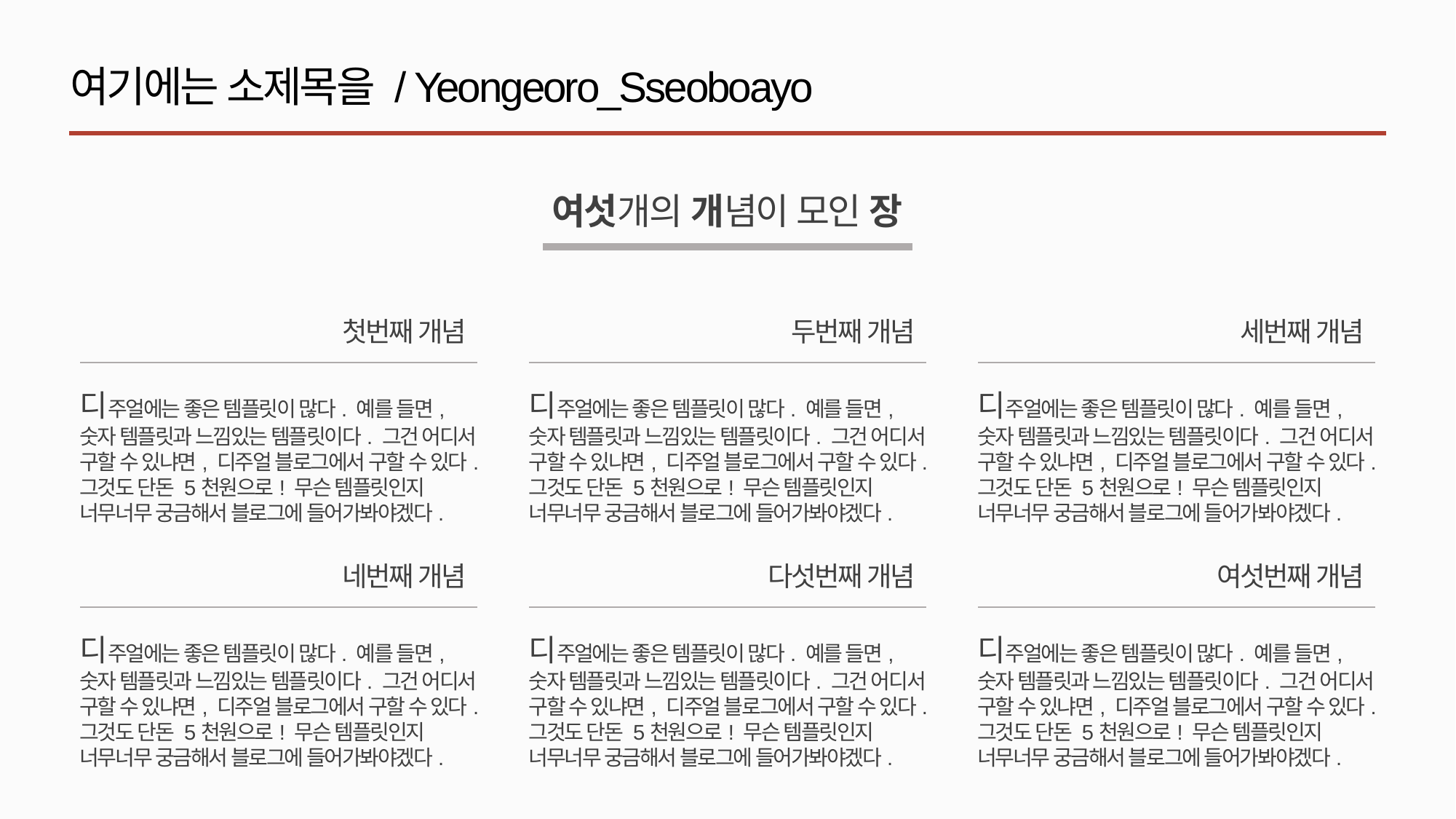

여기에는 소제목을 / Yeongeoro_Sseoboayo
여섯개의 개념이 모인 장
첫번째 개념
두번째 개념
세번째 개념
디주얼에는 좋은 템플릿이 많다. 예를 들면, 숫자 템플릿과 느낌있는 템플릿이다. 그건 어디서 구할 수 있냐면, 디주얼 블로그에서 구할 수 있다. 그것도 단돈 5천원으로! 무슨 템플릿인지 너무너무 궁금해서 블로그에 들어가봐야겠다.
디주얼에는 좋은 템플릿이 많다. 예를 들면, 숫자 템플릿과 느낌있는 템플릿이다. 그건 어디서 구할 수 있냐면, 디주얼 블로그에서 구할 수 있다. 그것도 단돈 5천원으로! 무슨 템플릿인지 너무너무 궁금해서 블로그에 들어가봐야겠다.
디주얼에는 좋은 템플릿이 많다. 예를 들면, 숫자 템플릿과 느낌있는 템플릿이다. 그건 어디서 구할 수 있냐면, 디주얼 블로그에서 구할 수 있다. 그것도 단돈 5천원으로! 무슨 템플릿인지 너무너무 궁금해서 블로그에 들어가봐야겠다.
네번째 개념
다섯번째 개념
여섯번째 개념
디주얼에는 좋은 템플릿이 많다. 예를 들면, 숫자 템플릿과 느낌있는 템플릿이다. 그건 어디서 구할 수 있냐면, 디주얼 블로그에서 구할 수 있다. 그것도 단돈 5천원으로! 무슨 템플릿인지 너무너무 궁금해서 블로그에 들어가봐야겠다.
디주얼에는 좋은 템플릿이 많다. 예를 들면, 숫자 템플릿과 느낌있는 템플릿이다. 그건 어디서 구할 수 있냐면, 디주얼 블로그에서 구할 수 있다. 그것도 단돈 5천원으로! 무슨 템플릿인지 너무너무 궁금해서 블로그에 들어가봐야겠다.
디주얼에는 좋은 템플릿이 많다. 예를 들면, 숫자 템플릿과 느낌있는 템플릿이다. 그건 어디서 구할 수 있냐면, 디주얼 블로그에서 구할 수 있다. 그것도 단돈 5천원으로! 무슨 템플릿인지 너무너무 궁금해서 블로그에 들어가봐야겠다.